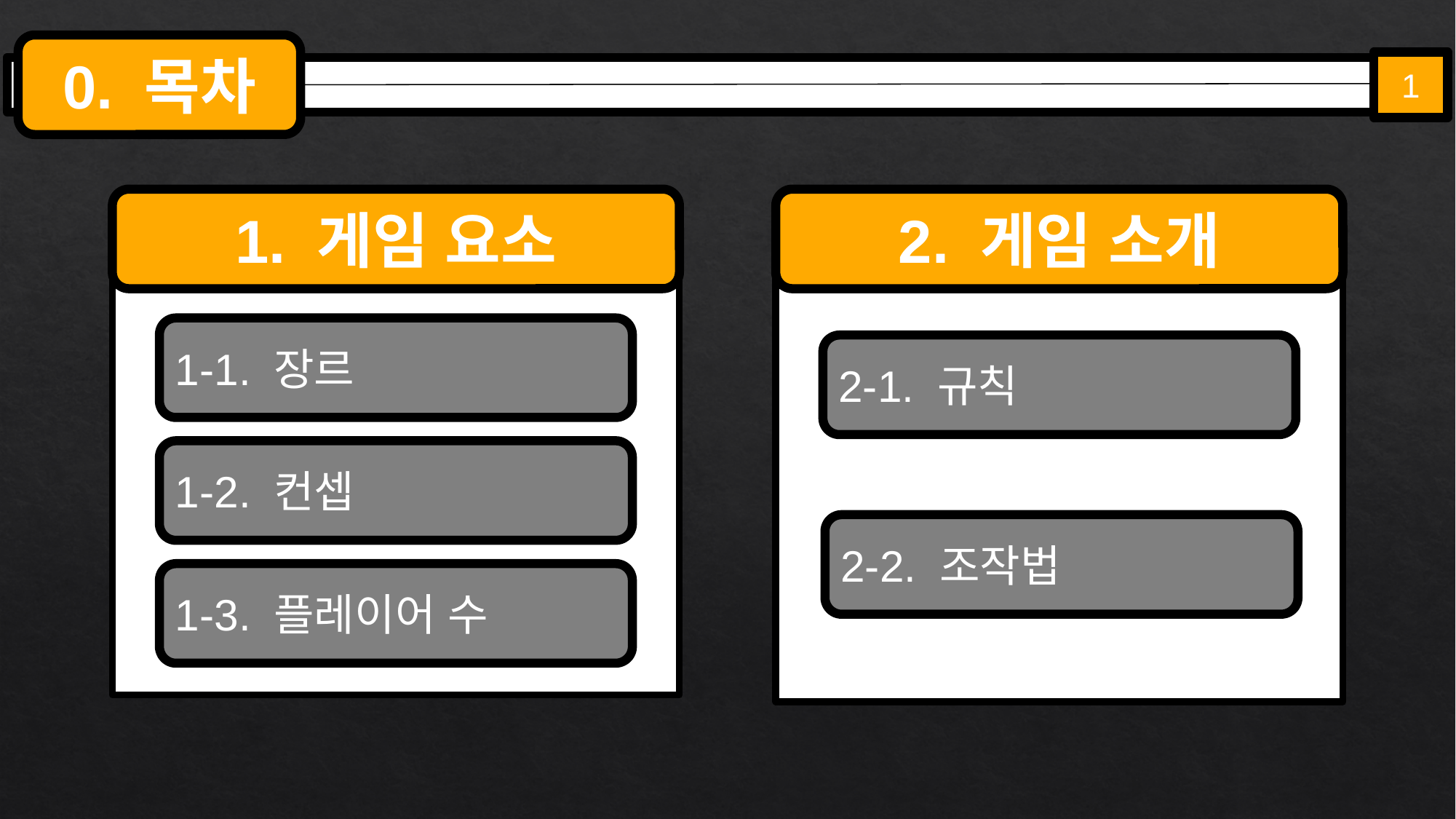

0. 목차
1

1. 게임 요소
2. 게임 소개

1-1. 장르
2-1. 규칙
1-2. 컨셉
2-2. 조작법
1-3. 플레이어 수